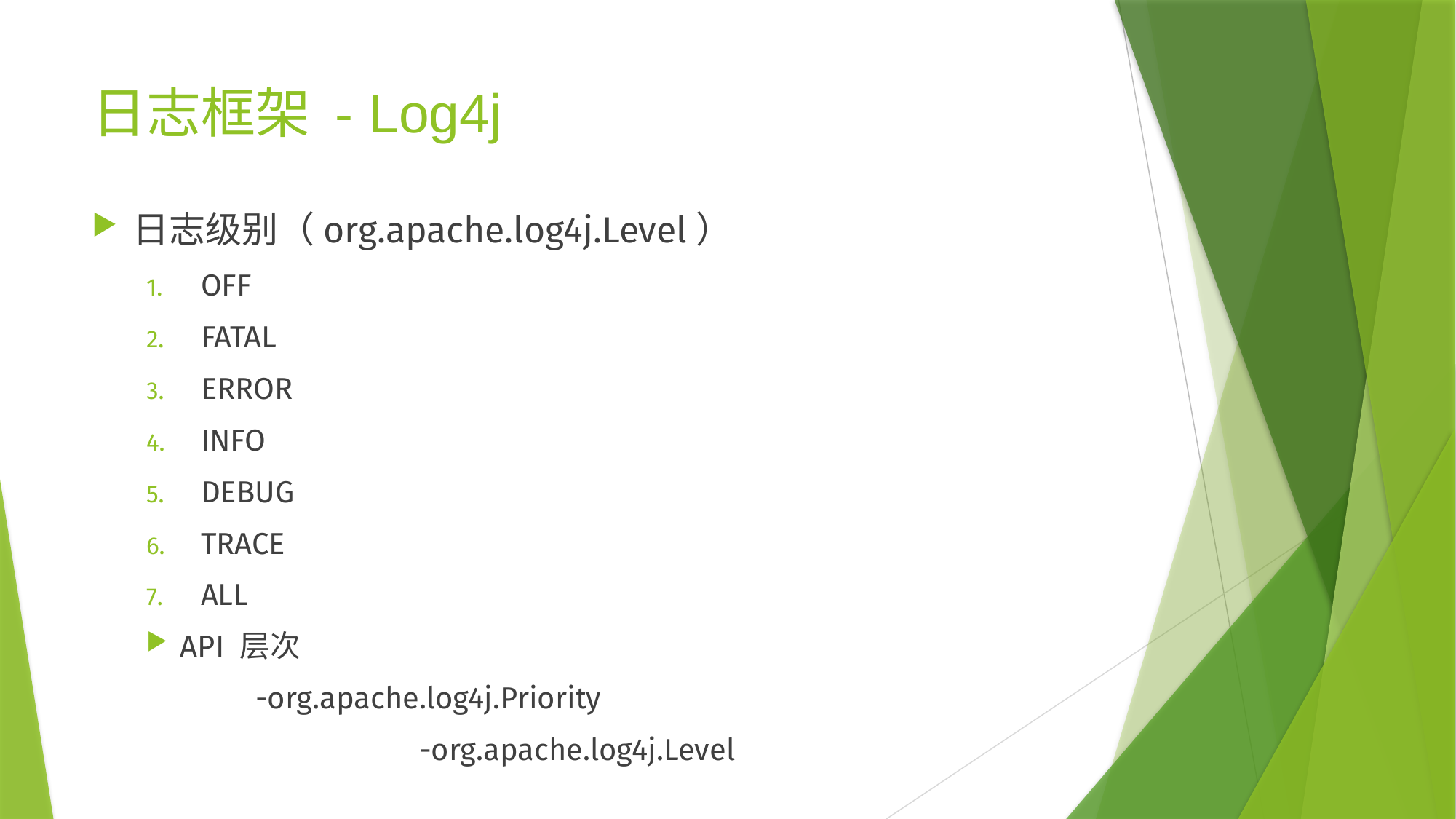

# 日志框架 - Log4j
日志级别（org.apache.log4j.Level）
OFF
FATAL
ERROR
INFO
DEBUG
TRACE
ALL
API 层次
	-org.apache.log4j.Priority
			-org.apache.log4j.Level